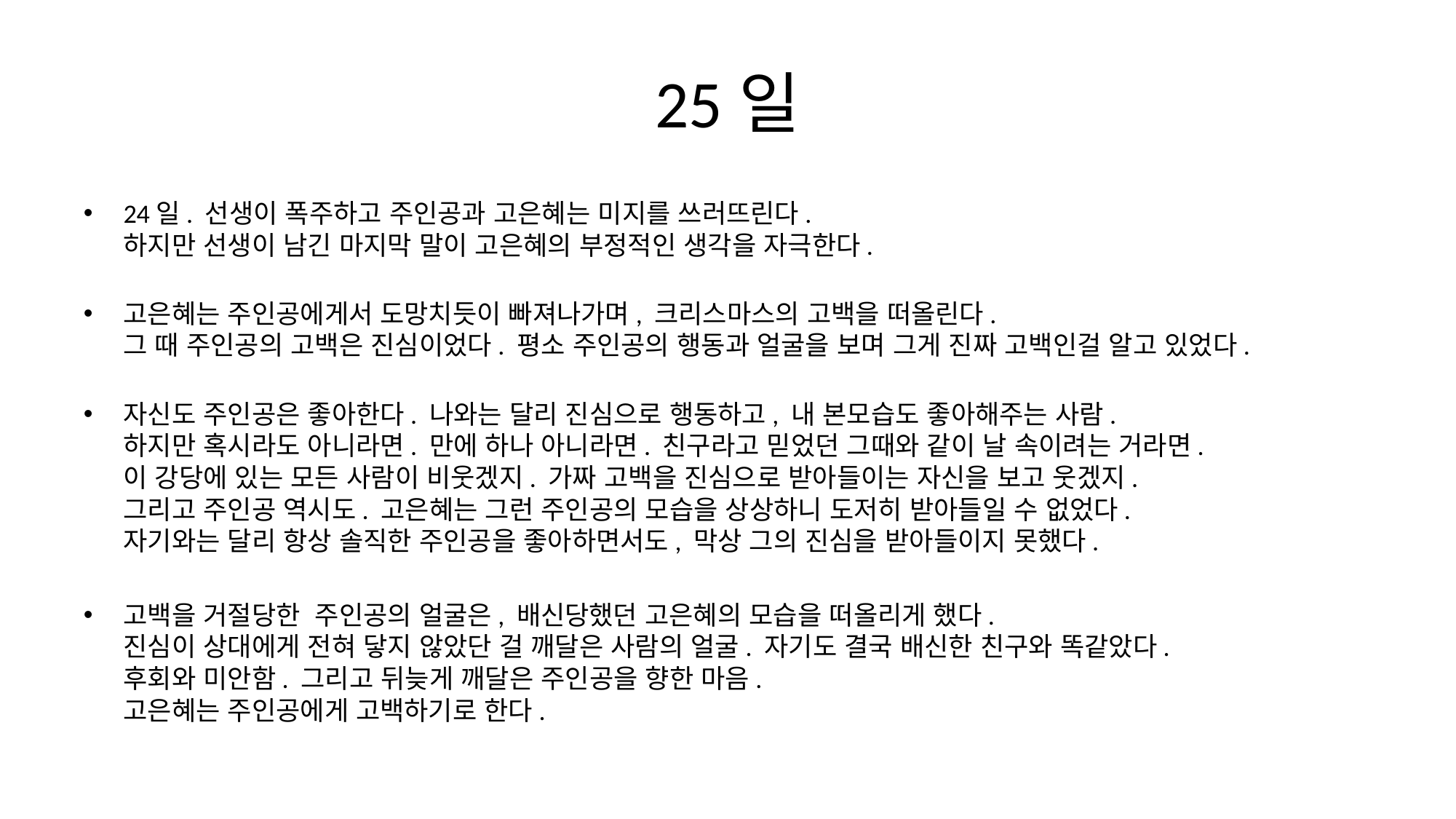

# 25일
24일. 선생이 폭주하고 주인공과 고은혜는 미지를 쓰러뜨린다.
하지만 선생이 남긴 마지막 말이 고은혜의 부정적인 생각을 자극한다.
고은혜는 주인공에게서 도망치듯이 빠져나가며, 크리스마스의 고백을 떠올린다.
그 때 주인공의 고백은 진심이었다. 평소 주인공의 행동과 얼굴을 보며 그게 진짜 고백인걸 알고 있었다.
자신도 주인공은 좋아한다. 나와는 달리 진심으로 행동하고, 내 본모습도 좋아해주는 사람.
하지만 혹시라도 아니라면. 만에 하나 아니라면. 친구라고 믿었던 그때와 같이 날 속이려는 거라면.
이 강당에 있는 모든 사람이 비웃겠지. 가짜 고백을 진심으로 받아들이는 자신을 보고 웃겠지.
그리고 주인공 역시도. 고은혜는 그런 주인공의 모습을 상상하니 도저히 받아들일 수 없었다.
자기와는 달리 항상 솔직한 주인공을 좋아하면서도, 막상 그의 진심을 받아들이지 못했다.

고백을 거절당한  주인공의 얼굴은, 배신당했던 고은혜의 모습을 떠올리게 했다.
진심이 상대에게 전혀 닿지 않았단 걸 깨달은 사람의 얼굴. 자기도 결국 배신한 친구와 똑같았다.
후회와 미안함. 그리고 뒤늦게 깨달은 주인공을 향한 마음.
고은혜는 주인공에게 고백하기로 한다.